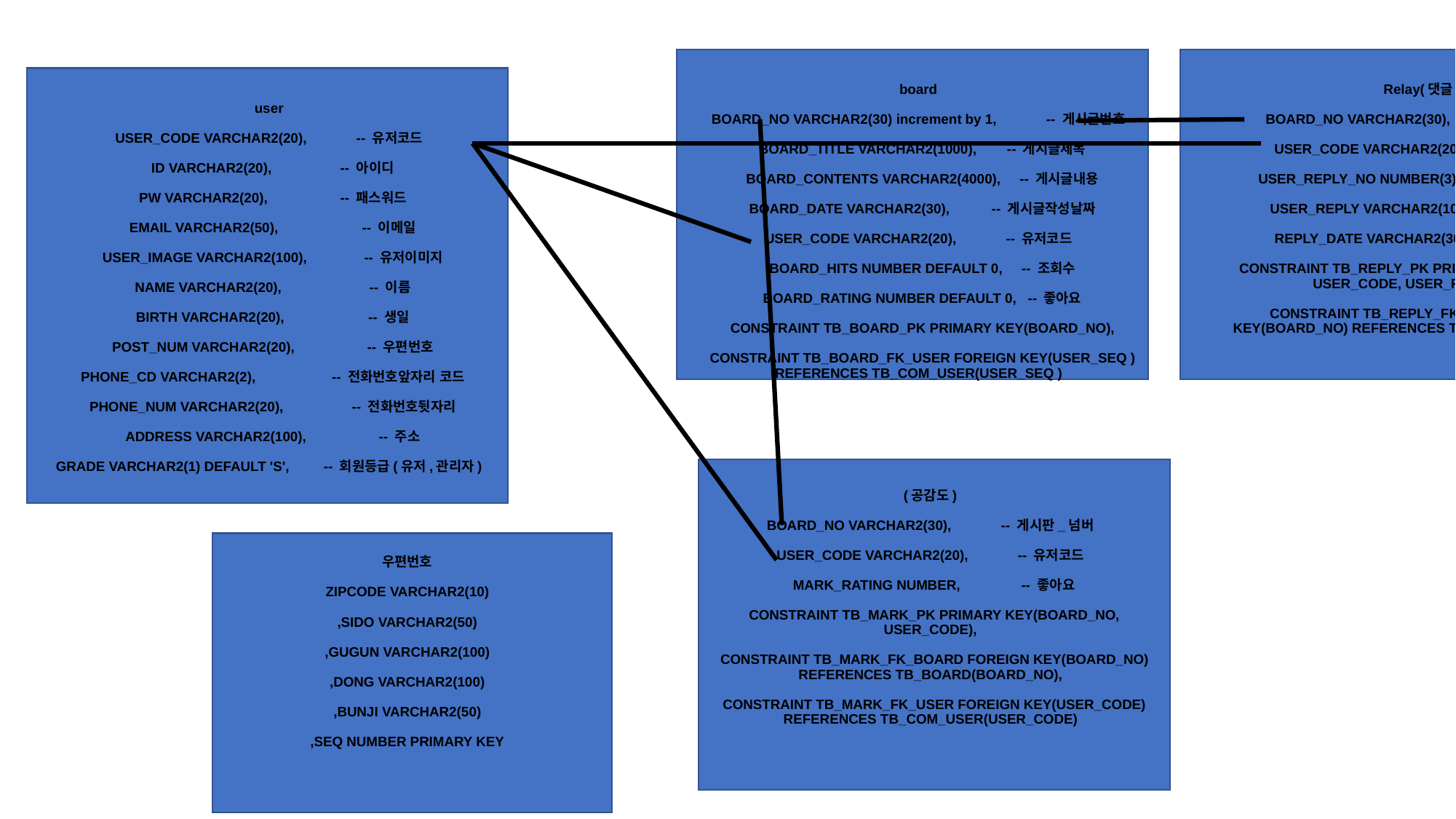

board
BOARD_NO VARCHAR2(30) increment by 1,             -- 게시글번호
  BOARD_TITLE VARCHAR2(1000),        -- 게시글제목
  BOARD_CONTENTS VARCHAR2(4000),     -- 게시글내용
  BOARD_DATE VARCHAR2(30),           -- 게시글작성날짜
USER_CODE VARCHAR2(20),             -- 유저코드
  BOARD_HITS NUMBER DEFAULT 0,     -- 조회수
  BOARD_RATING NUMBER DEFAULT 0,   -- 좋아요
  CONSTRAINT TB_BOARD_PK PRIMARY KEY(BOARD_NO),
  CONSTRAINT TB_BOARD_FK_USER FOREIGN KEY(USER_SEQ ) REFERENCES TB_COM_USER(USER_SEQ )
Relay(댓글)
BOARD_NO VARCHAR2(30),             -- 게시글번호
  USER_CODE VARCHAR2(20),            -- 유저코드
  USER_REPLY_NO NUMBER(3),           -- 댓글일련번호
  USER_REPLY VARCHAR2(1000),         -- 댓글내용
  REPLY_DATE VARCHAR2(30),           -- 댓글날짜
  CONSTRAINT TB_REPLY_PK PRIMARY KEY(BOARD_NO, USER_CODE, USER_REPLY_NO),
  CONSTRAINT TB_REPLY_FK_BOARD FOREIGN KEY(BOARD_NO) REFERENCES TB_BOARD(BOARD_NO)
user
USER_CODE VARCHAR2(20),             -- 유저코드
  ID VARCHAR2(20),                  -- 아이디
  PW VARCHAR2(20),                   -- 패스워드
  EMAIL VARCHAR2(50),                      -- 이메일
  USER_IMAGE VARCHAR2(100),               -- 유저이미지
  NAME VARCHAR2(20),                       -- 이름
  BIRTH VARCHAR2(20),                      -- 생일
  POST_NUM VARCHAR2(20),                   -- 우편번호
  PHONE_CD VARCHAR2(2),                    -- 전화번호앞자리 코드
  PHONE_NUM VARCHAR2(20),                  -- 전화번호뒷자리
  ADDRESS VARCHAR2(100),                   -- 주소
GRADE VARCHAR2(1) DEFAULT 'S',         -- 회원등급(유저,관리자)

(공감도)
BOARD_NO VARCHAR2(30),             -- 게시판_넘버
USER_CODE VARCHAR2(20),             -- 유저코드
  MARK_RATING NUMBER,                -- 좋아요
  CONSTRAINT TB_MARK_PK PRIMARY KEY(BOARD_NO, USER_CODE),
  CONSTRAINT TB_MARK_FK_BOARD FOREIGN KEY(BOARD_NO) REFERENCES TB_BOARD(BOARD_NO),
  CONSTRAINT TB_MARK_FK_USER FOREIGN KEY(USER_CODE) REFERENCES TB_COM_USER(USER_CODE)

우편번호
ZIPCODE VARCHAR2(10)
,SIDO VARCHAR2(50)
,GUGUN VARCHAR2(100)
,DONG VARCHAR2(100)
,BUNJI VARCHAR2(50)
,SEQ NUMBER PRIMARY KEY